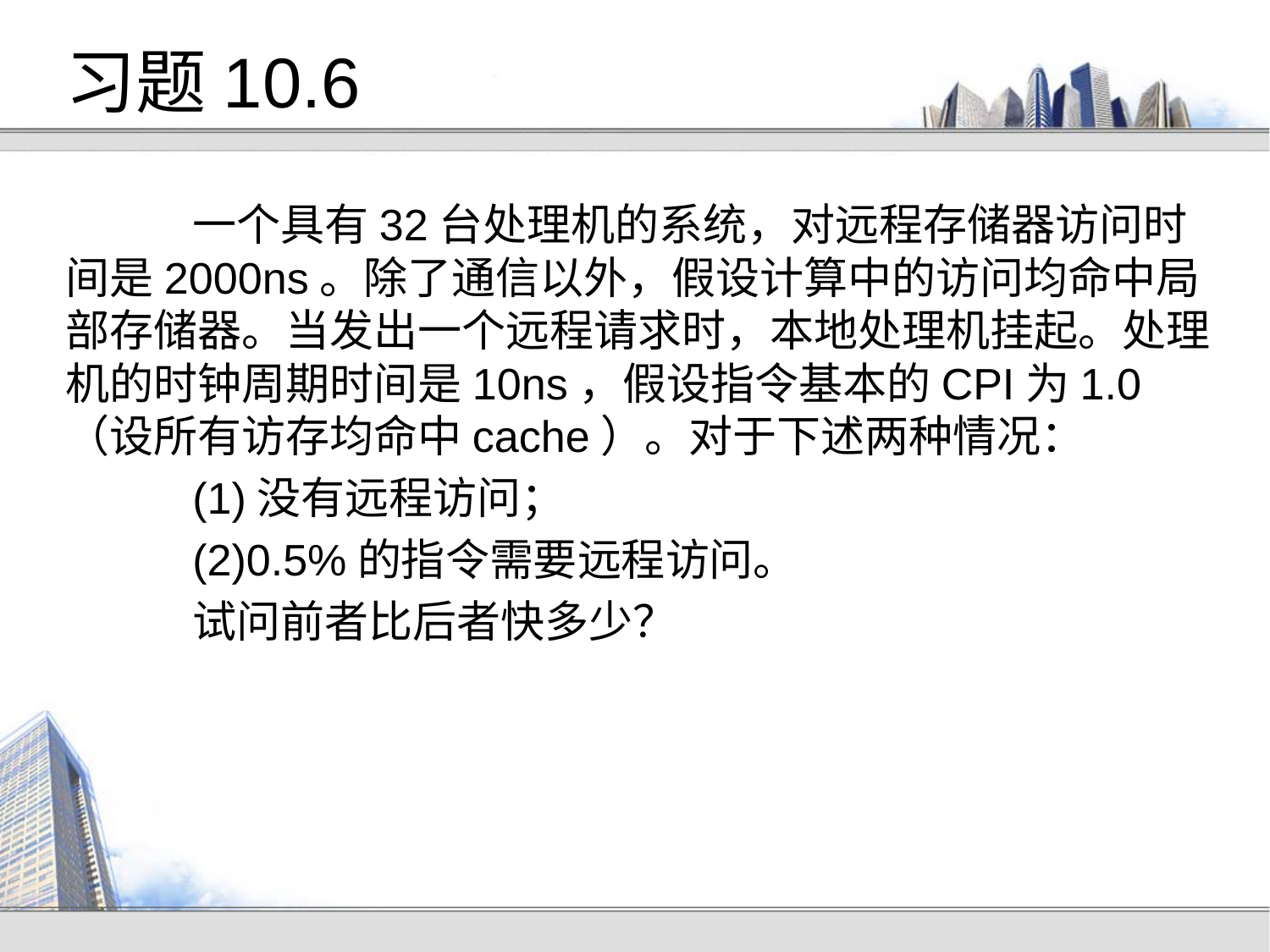

# 习题10.6
	一个具有32台处理机的系统，对远程存储器访问时间是2000ns。除了通信以外，假设计算中的访问均命中局部存储器。当发出一个远程请求时，本地处理机挂起。处理机的时钟周期时间是10ns，假设指令基本的CPI为1.0（设所有访存均命中cache）。对于下述两种情况：
	(1)没有远程访问；
	(2)0.5%的指令需要远程访问。
	试问前者比后者快多少？